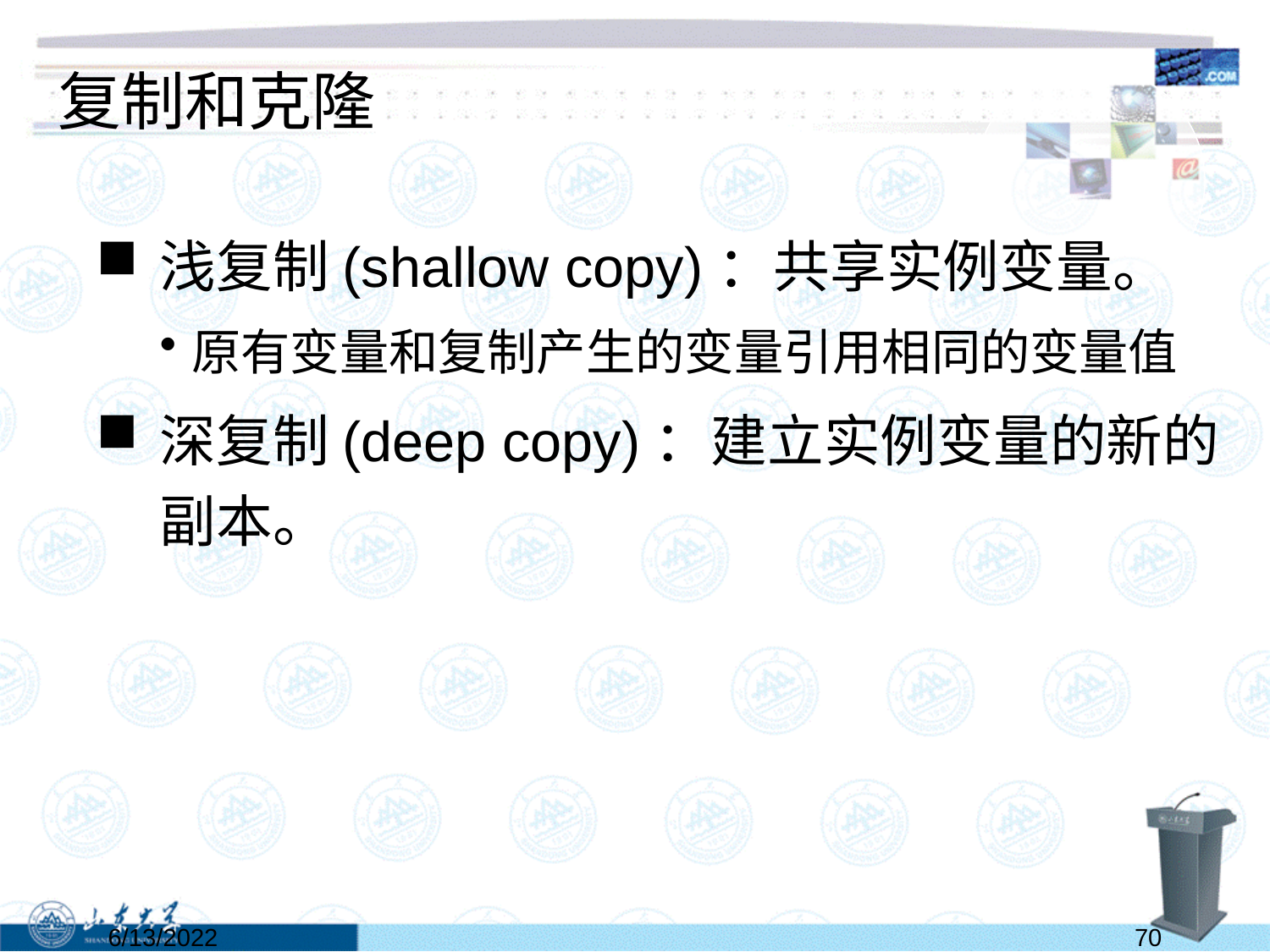

# 复制和克隆
浅复制(shallow copy)：共享实例变量。
原有变量和复制产生的变量引用相同的变量值
深复制(deep copy)：建立实例变量的新的副本。
6/13/2022
70